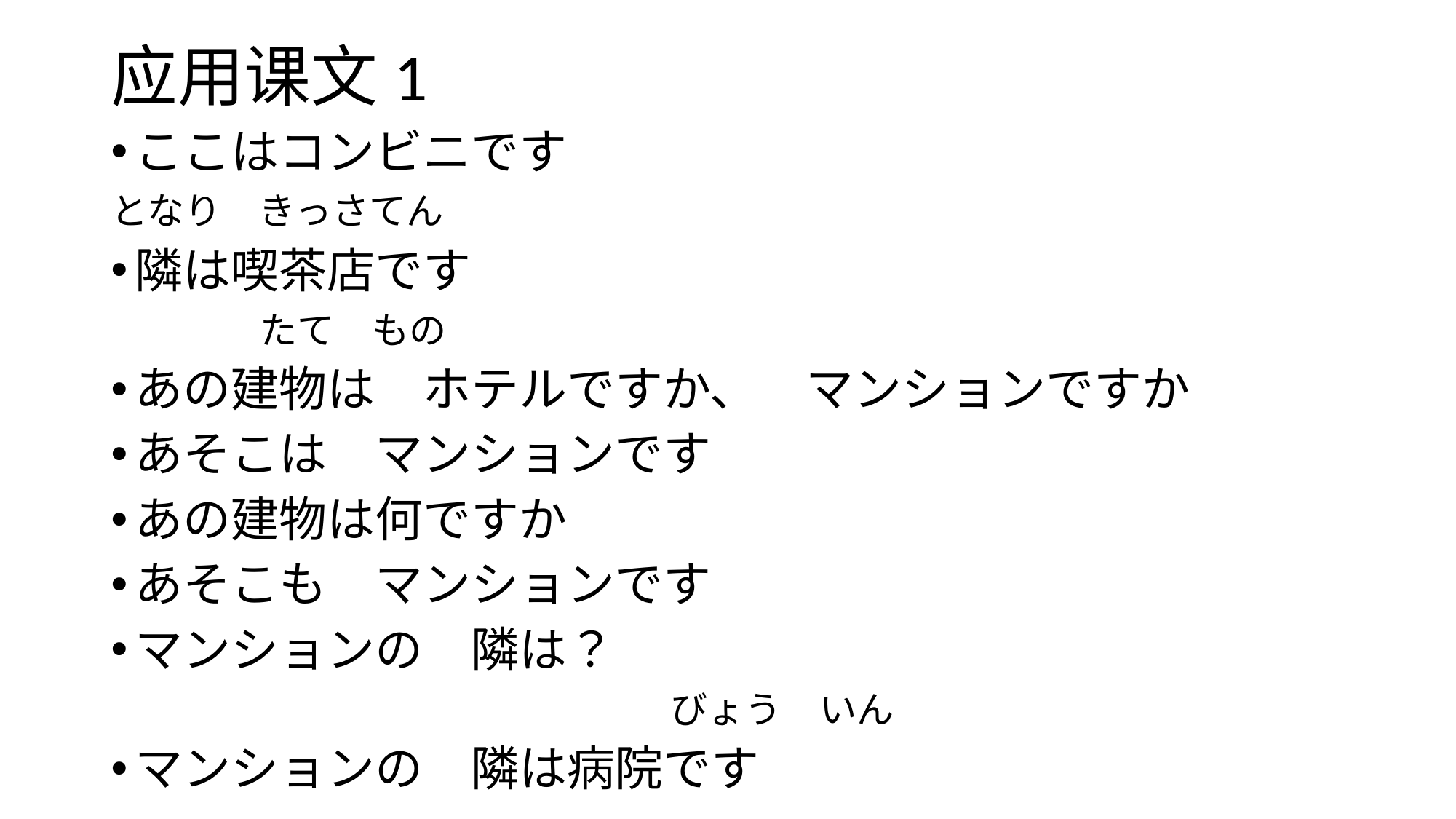

# 应用课文1
ここはコンビニです
となり　きっさてん
隣は喫茶店です
　　　　たて　もの
あの建物は　ホテルですか、　マンションですか
あそこは　マンションです
あの建物は何ですか
あそこも　マンションです
マンションの　隣は？
　　　　　　　　　　　　　　　びょう　いん
マンションの　隣は病院です